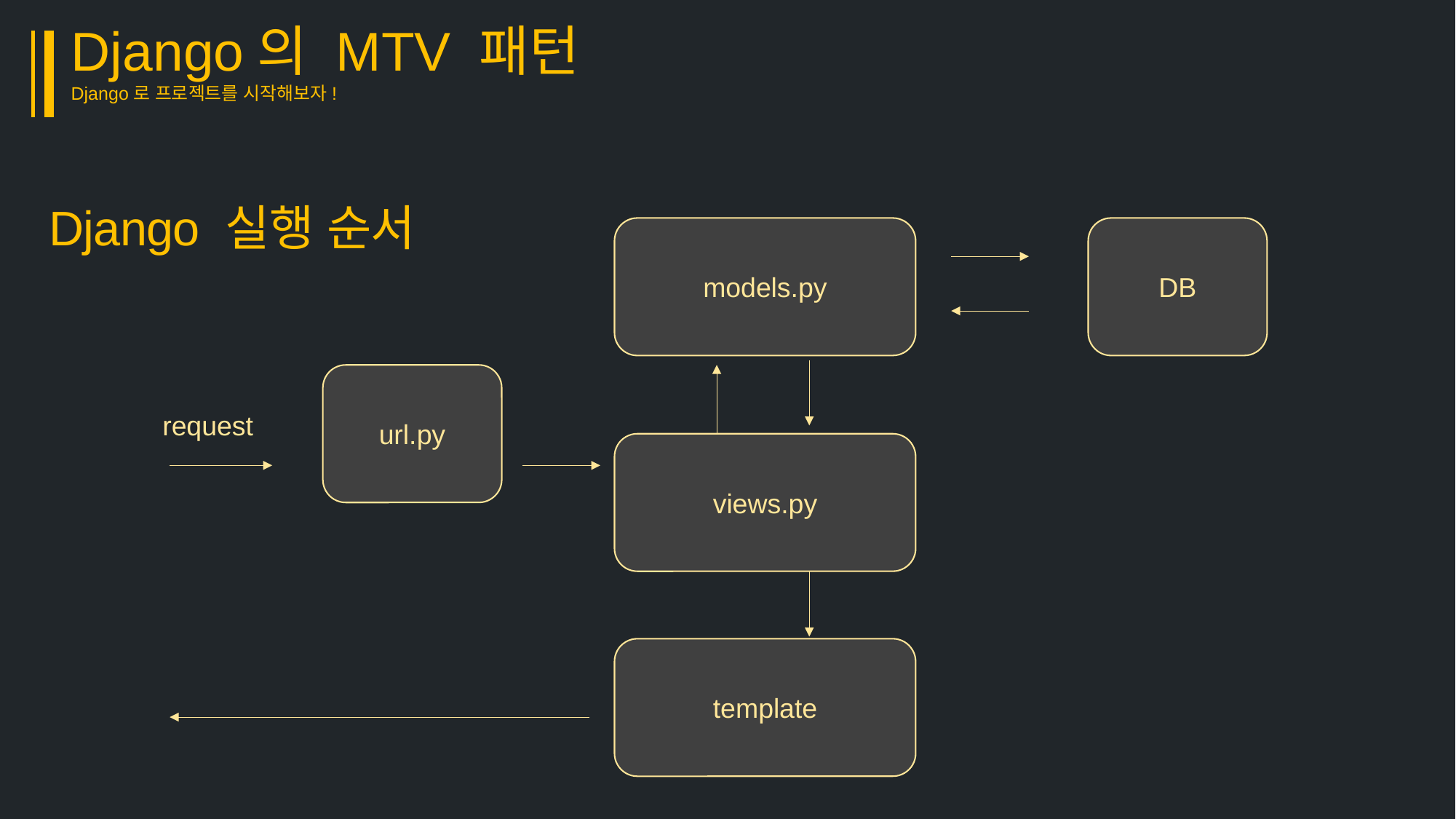

Django의 MTV 패턴
Django로 프로젝트를 시작해보자!
Django 실행 순서
models.py
DB
url.py
request
views.py
template